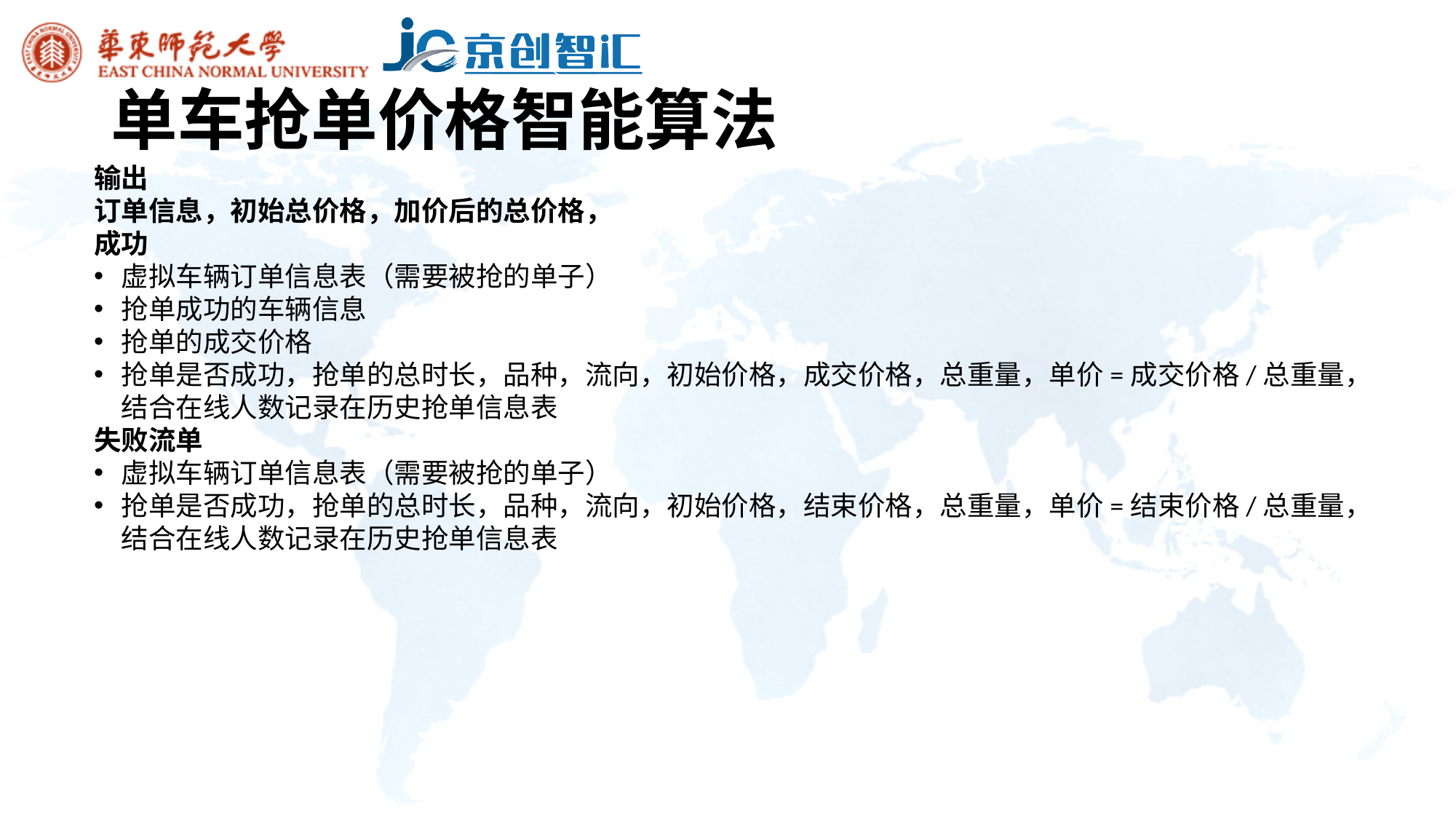

# 单车抢单价格智能算法
输出
订单信息，初始总价格，加价后的总价格，
成功
虚拟车辆订单信息表（需要被抢的单子）
抢单成功的车辆信息
抢单的成交价格
抢单是否成功，抢单的总时长，品种，流向，初始价格，成交价格，总重量，单价=成交价格/总重量，结合在线人数记录在历史抢单信息表
失败流单
虚拟车辆订单信息表（需要被抢的单子）
抢单是否成功，抢单的总时长，品种，流向，初始价格，结束价格，总重量，单价=结束价格/总重量，结合在线人数记录在历史抢单信息表